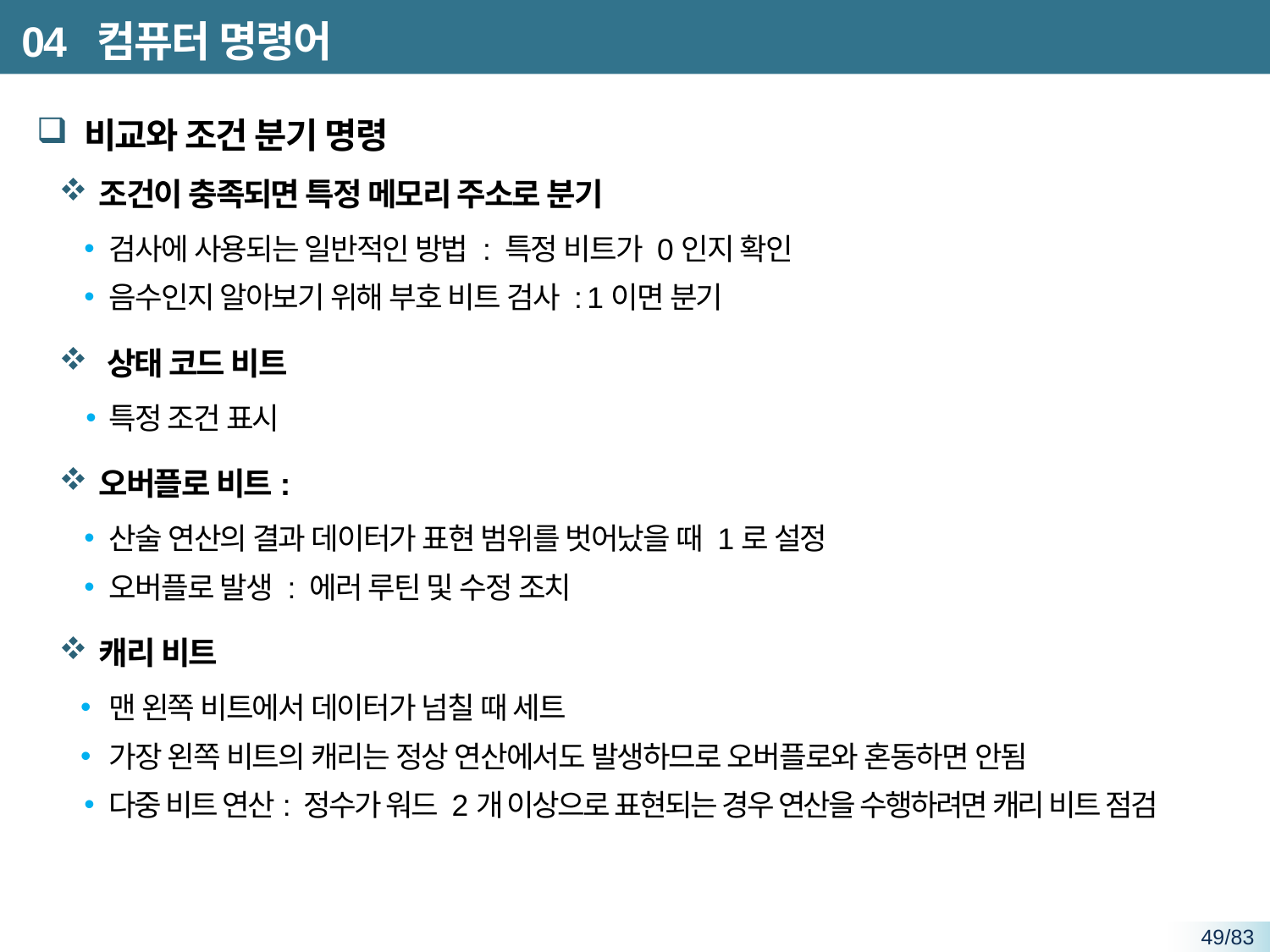

# 04  컴퓨터 명령어
비교와 조건 분기 명령
조건이 충족되면 특정 메모리 주소로 분기
검사에 사용되는 일반적인 방법 : 특정 비트가 0인지 확인
음수인지 알아보기 위해 부호 비트 검사 : 1이면 분기
상태 코드 비트
특정 조건 표시
오버플로 비트:
산술 연산의 결과 데이터가 표현 범위를 벗어났을 때 1로 설정
오버플로 발생 : 에러 루틴 및 수정 조치
캐리 비트
맨 왼쪽 비트에서 데이터가 넘칠 때 세트
가장 왼쪽 비트의 캐리는 정상 연산에서도 발생하므로 오버플로와 혼동하면 안됨
다중 비트 연산: 정수가 워드 2개 이상으로 표현되는 경우 연산을 수행하려면 캐리 비트 점검